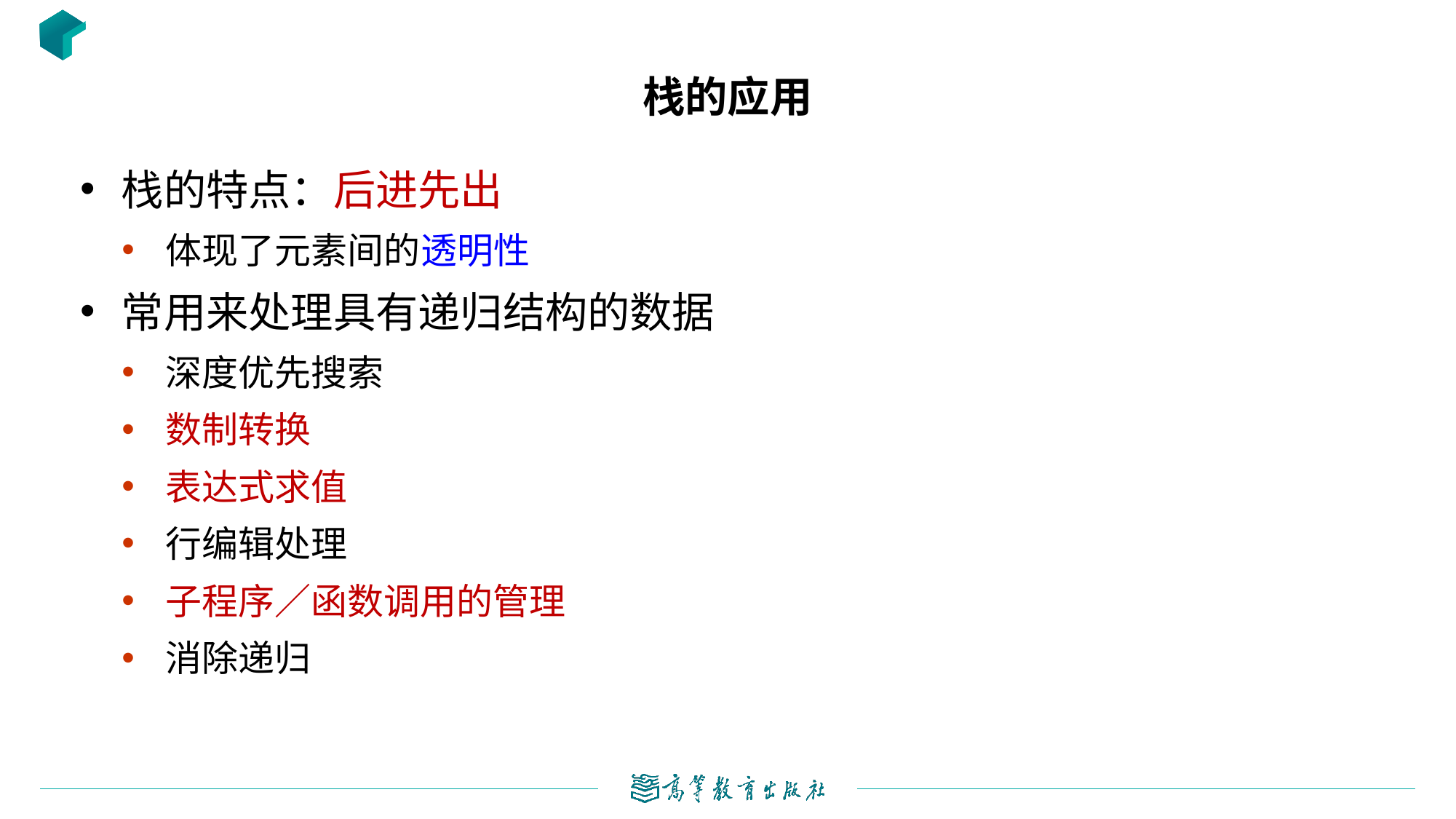

# 栈的应用
栈的特点：后进先出
体现了元素间的透明性
常用来处理具有递归结构的数据
深度优先搜索
数制转换
表达式求值
行编辑处理
子程序／函数调用的管理
消除递归